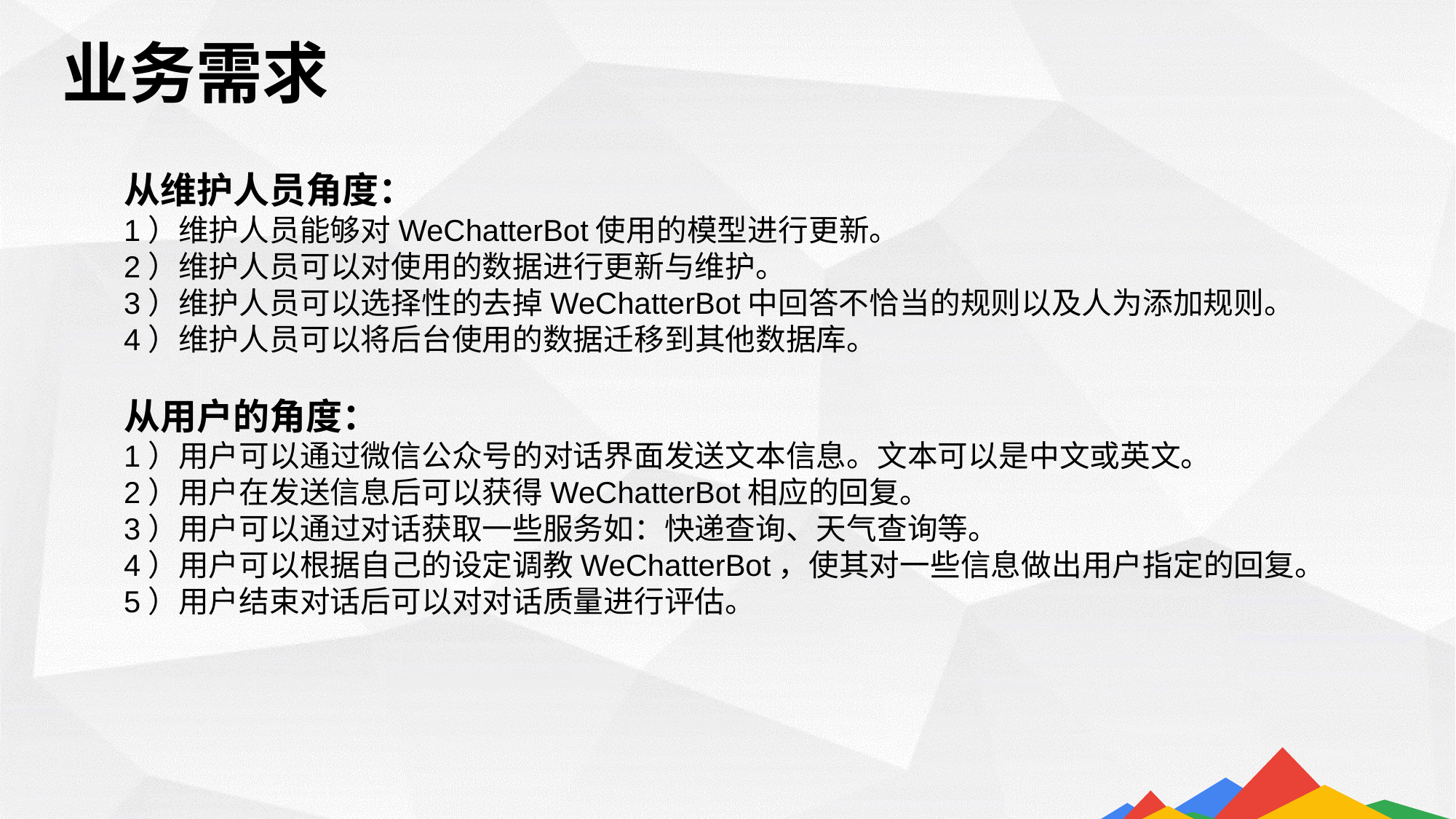

业务需求
从维护人员角度：
1）维护人员能够对WeChatterBot使用的模型进行更新。
2）维护人员可以对使用的数据进行更新与维护。
3）维护人员可以选择性的去掉WeChatterBot中回答不恰当的规则以及人为添加规则。
4）维护人员可以将后台使用的数据迁移到其他数据库。

从用户的角度：
1）用户可以通过微信公众号的对话界面发送文本信息。文本可以是中文或英文。
2）用户在发送信息后可以获得WeChatterBot相应的回复。
3）用户可以通过对话获取一些服务如：快递查询、天气查询等。
4）用户可以根据自己的设定调教WeChatterBot，使其对一些信息做出用户指定的回复。
5）用户结束对话后可以对对话质量进行评估。